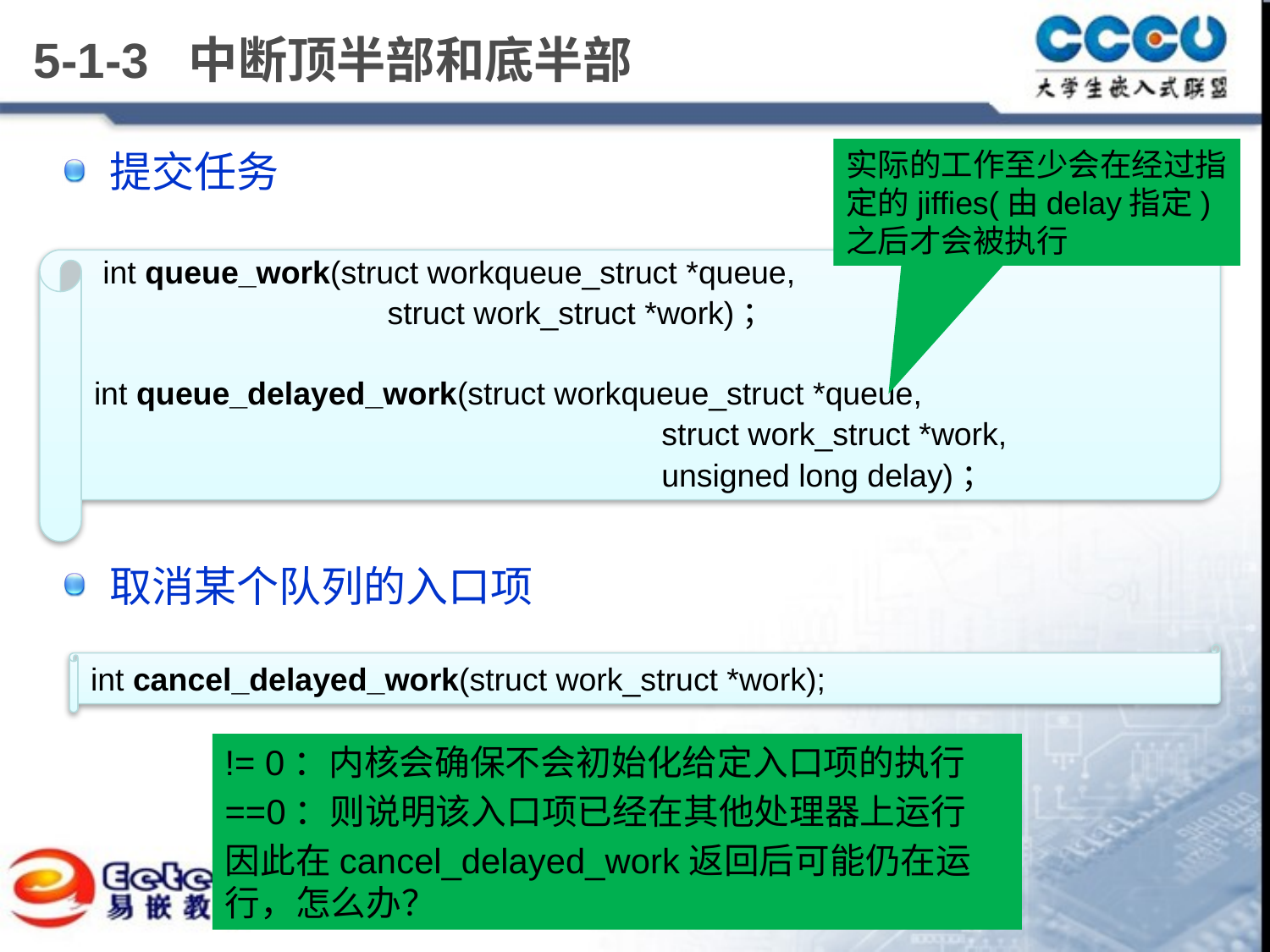

# 5-1-3  中断顶半部和底半部
提交任务

取消某个队列的入口项

实际的工作至少会在经过指定的jiffies(由delay指定)之后才会被执行
 int queue_work(struct workqueue_struct *queue,
                                 struct work_struct *work)；

int queue_delayed_work(struct workqueue_struct *queue,
			                     struct work_struct *work,
			                     unsigned long delay)；
int cancel_delayed_work(struct work_struct *work);
!= 0：内核会确保不会初始化给定入口项的执行
==0：则说明该入口项已经在其他处理器上运行
因此在cancel_delayed_work返回后可能仍在运行，怎么办？